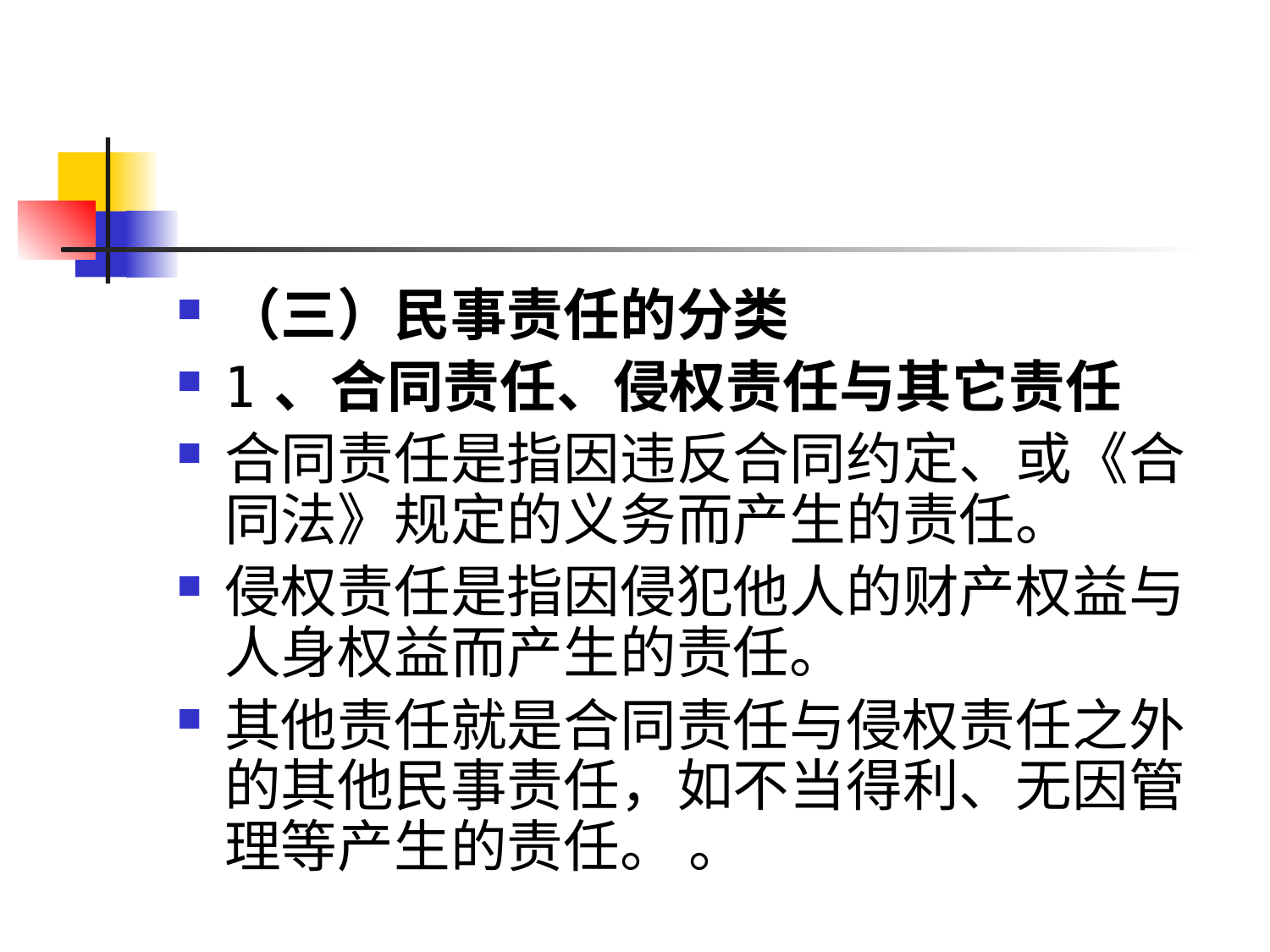

#
（三）民事责任的分类
1、合同责任、侵权责任与其它责任
合同责任是指因违反合同约定、或《合同法》规定的义务而产生的责任。
侵权责任是指因侵犯他人的财产权益与人身权益而产生的责任。
其他责任就是合同责任与侵权责任之外的其他民事责任，如不当得利、无因管理等产生的责任。 。